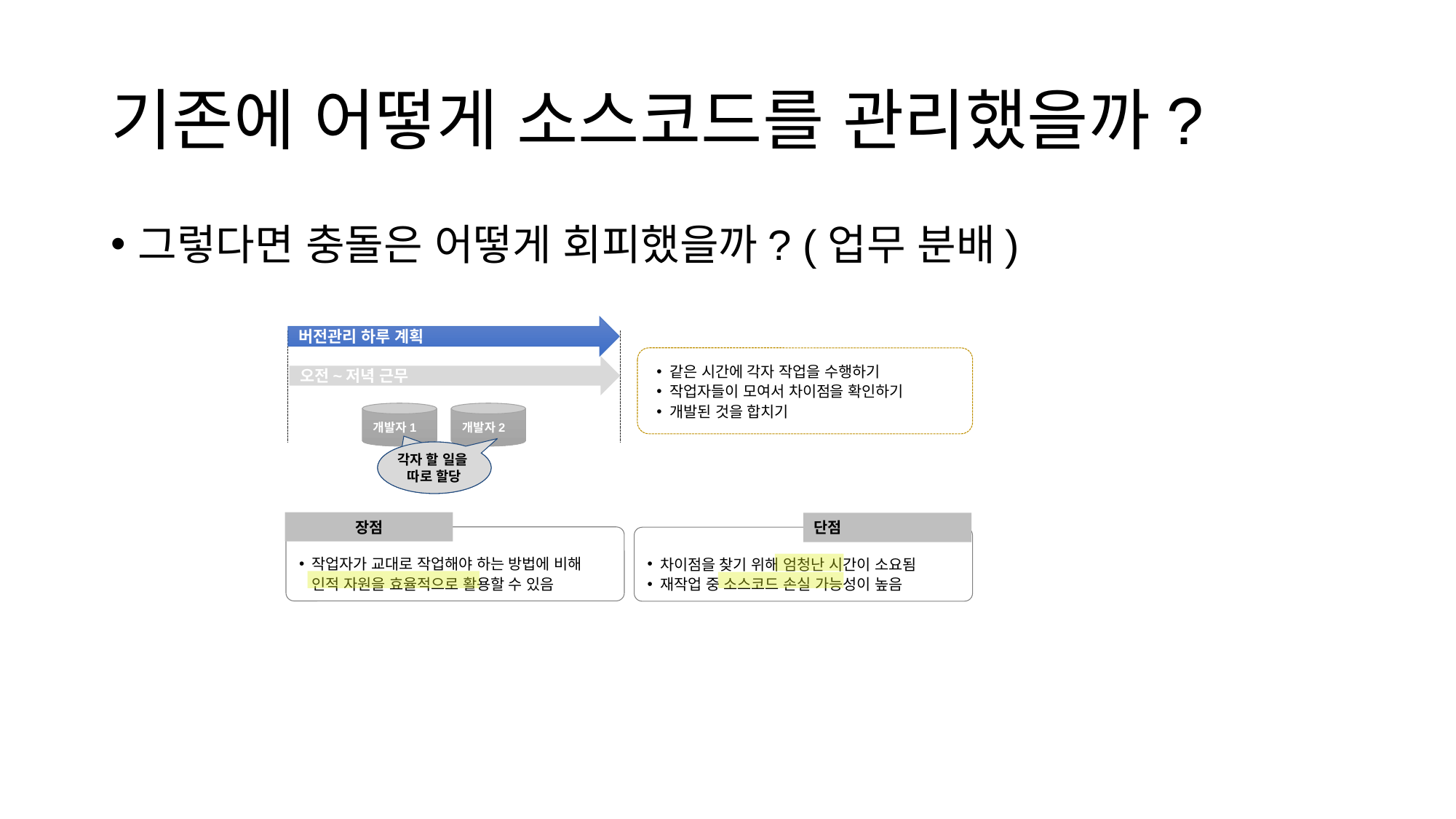

# 기존에 어떻게 소스코드를 관리했을까?
그렇다면 충돌은 어떻게 회피했을까? (업무 분배)
버전관리 하루 계획

같은 시간에 각자 작업을 수행하기
작업자들이 모여서 차이점을 확인하기
개발된 것을 합치기
오전~저녁 근무
개발자1
개발자2
각자 할 일을
따로 구현함
각자 할 일을
따로 할당
장점
단점

작업자가 교대로 작업해야 하는 방법에 비해
인적 자원을 효율적으로 활용할 수 있음

차이점을 찾기 위해 엄청난 시간이 소요됨
재작업 중 소스코드 손실 가능성이 높음